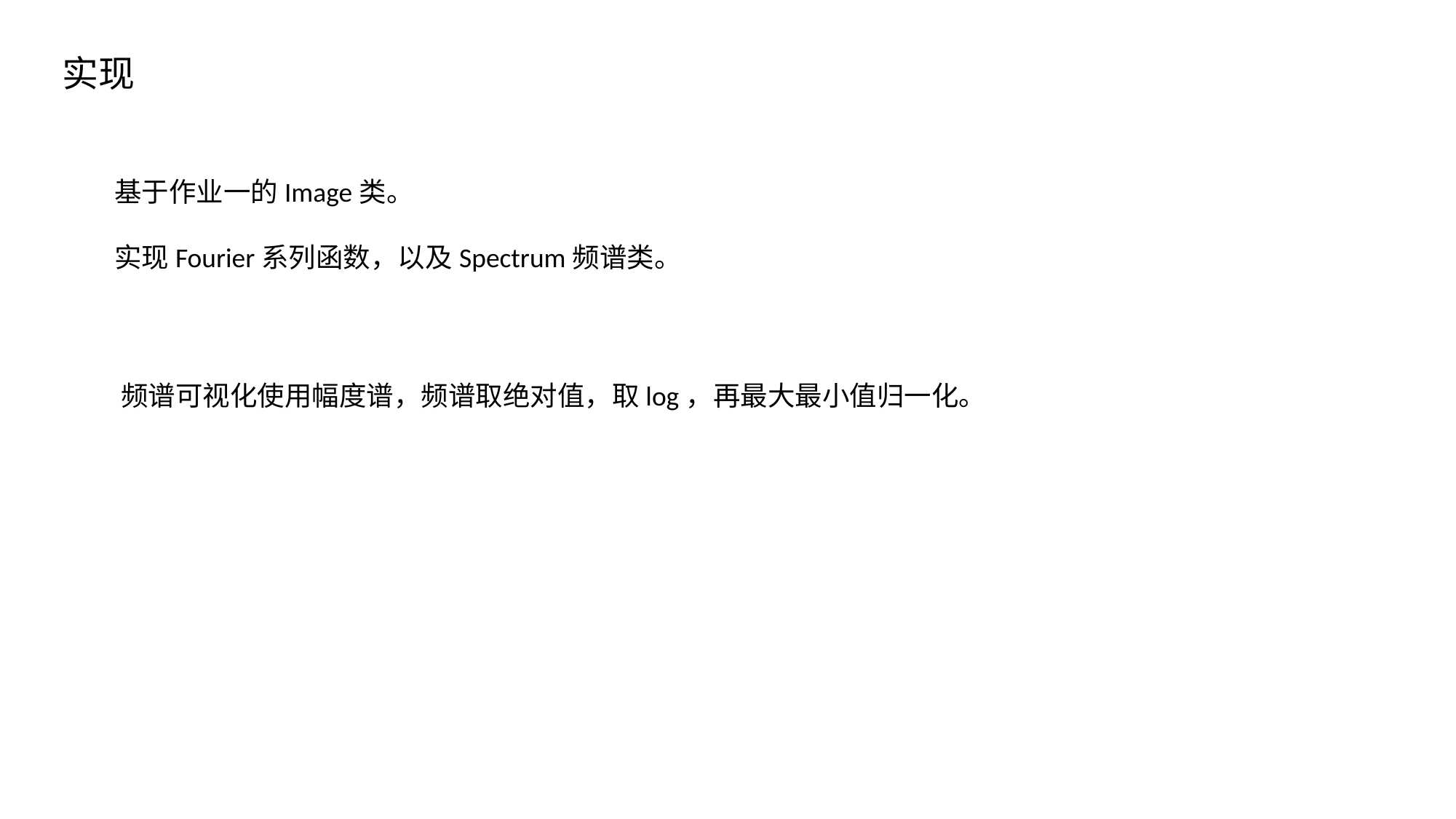

实现
基于作业一的Image类。

实现Fourier系列函数，以及Spectrum频谱类。
频谱可视化使用幅度谱，频谱取绝对值，取log，再最大最小值归一化。